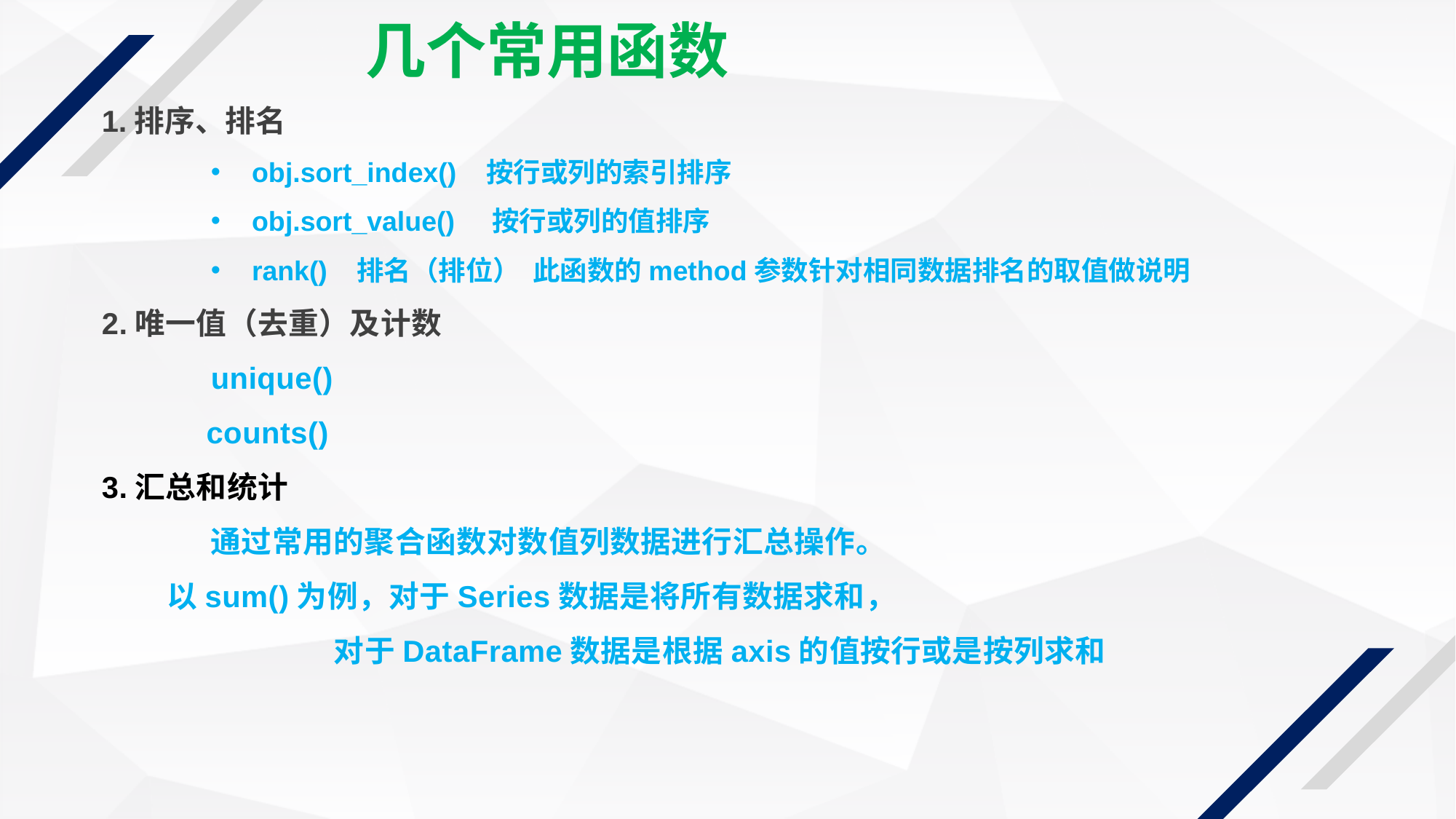

几个常用函数
1.排序、排名
obj.sort_index()   按行或列的索引排序
obj.sort_value()    按行或列的值排序
rank()   排名（排位）  此函数的method参数针对相同数据排名的取值做说明
2.唯一值（去重）及计数
	unique()
            counts()
3.汇总和统计
 	通过常用的聚合函数对数值列数据进行汇总操作。
        以sum()为例，对于Series数据是将所有数据求和，
                               对于DataFrame数据是根据axis的值按行或是按列求和